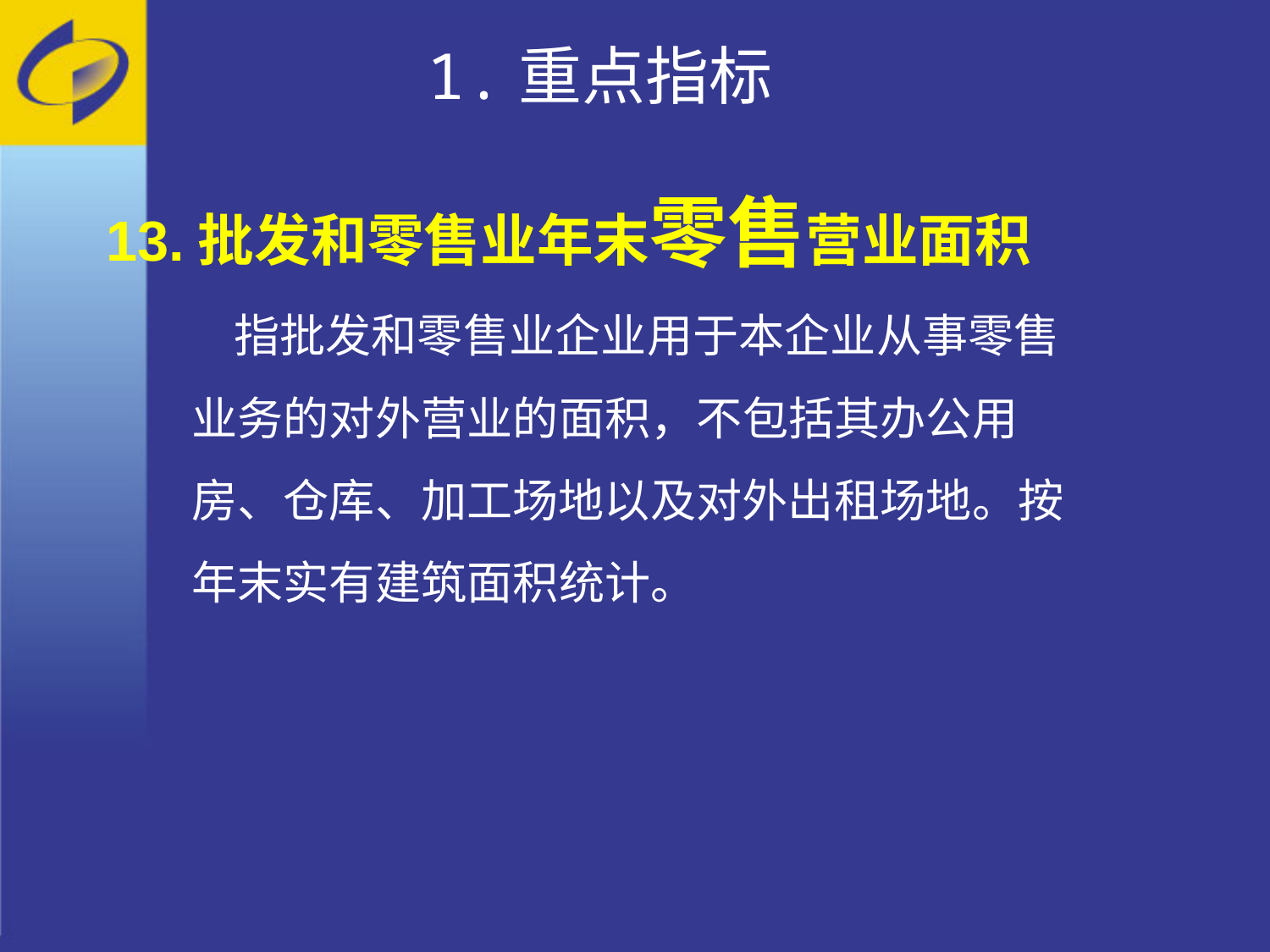

1.重点指标
13.批发和零售业年末零售营业面积
指批发和零售业企业用于本企业从事零售业务的对外营业的面积，不包括其办公用房、仓库、加工场地以及对外出租场地。按年末实有建筑面积统计。